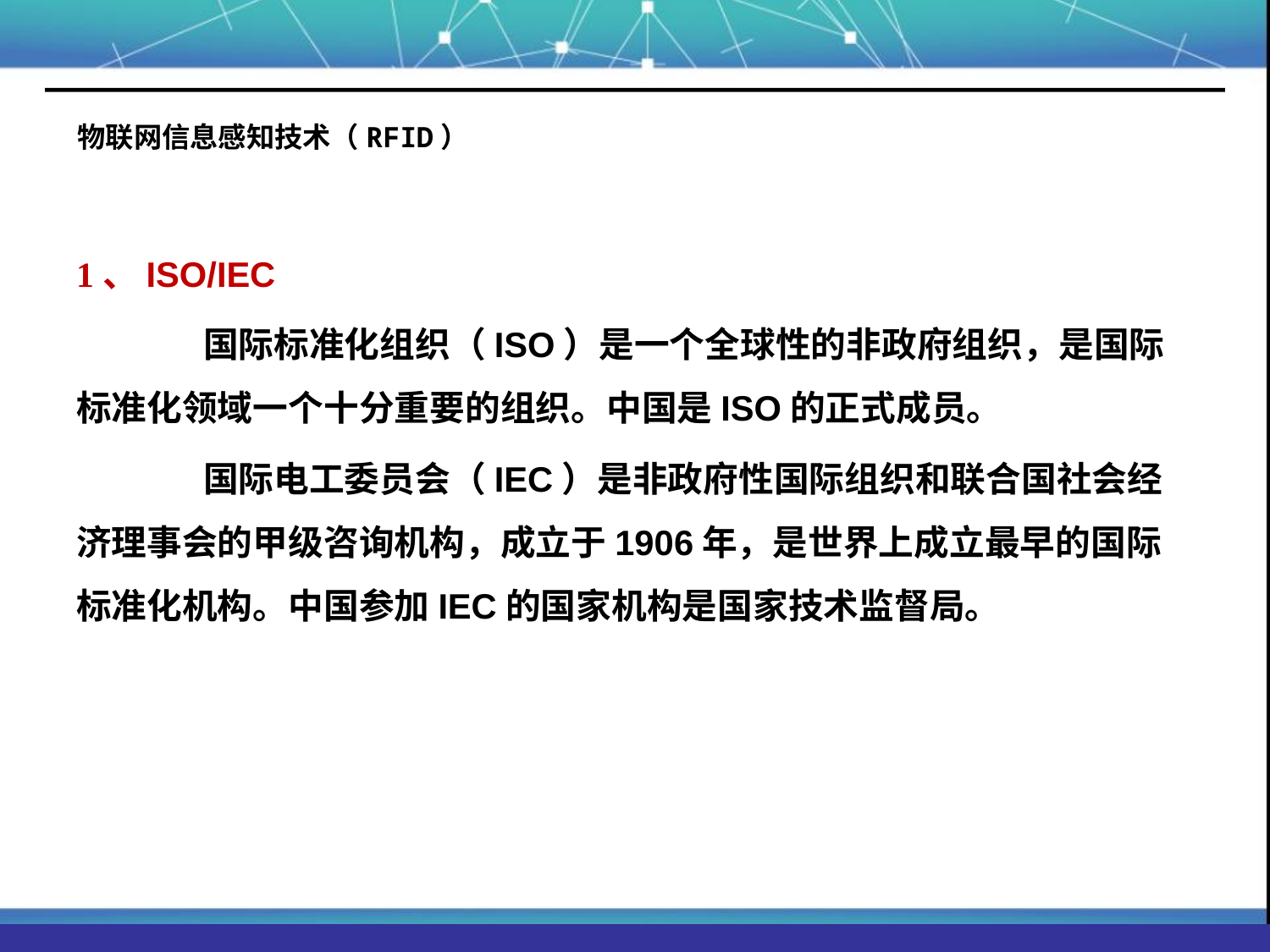

# 物联网信息感知技术（RFID）

1、ISO/IEC
	国际标准化组织（ISO）是一个全球性的非政府组织，是国际标准化领域一个十分重要的组织。中国是ISO的正式成员。
	国际电工委员会（IEC）是非政府性国际组织和联合国社会经济理事会的甲级咨询机构，成立于1906年，是世界上成立最早的国际标准化机构。中国参加IEC的国家机构是国家技术监督局。